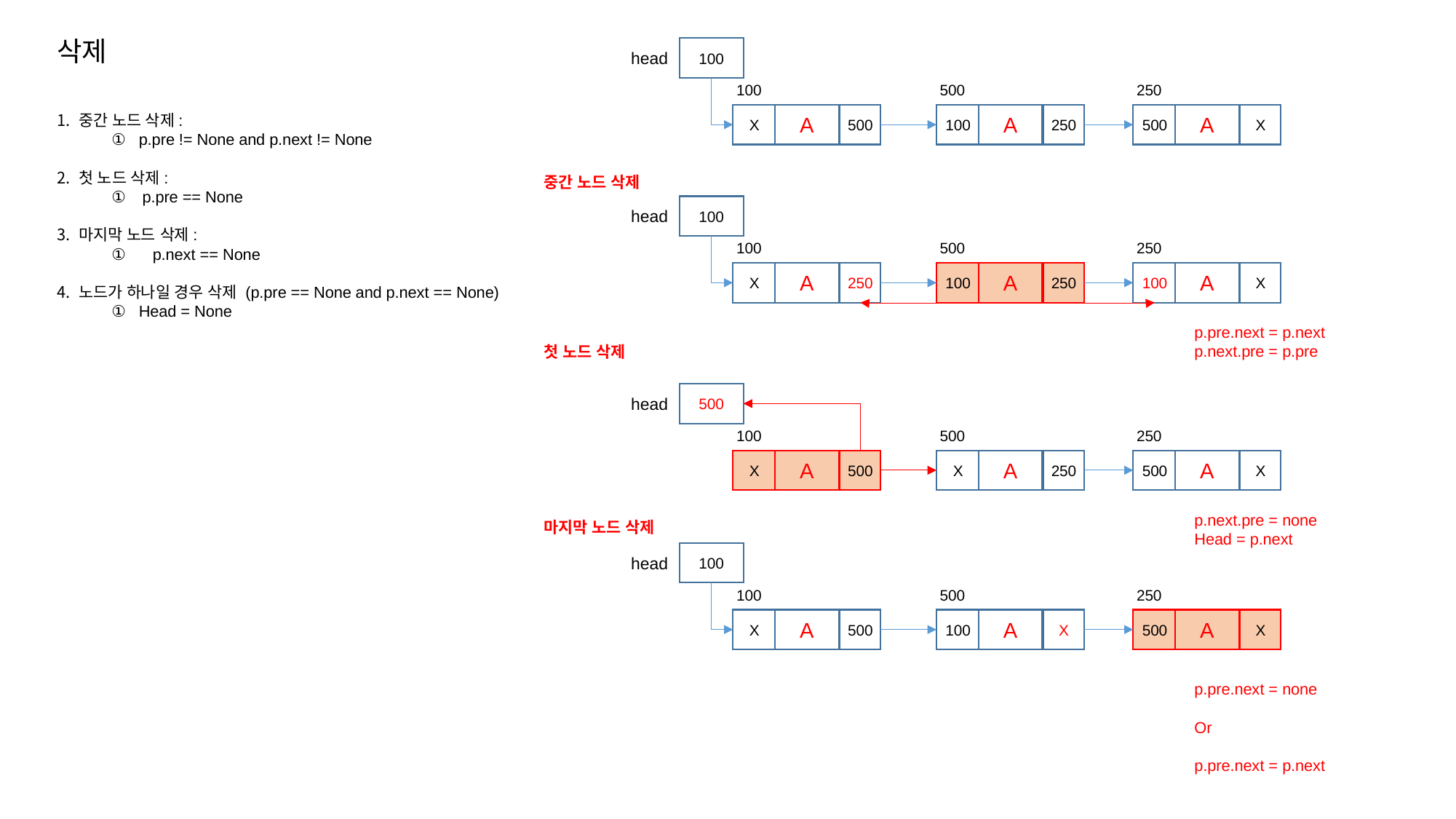

삭제
100
head
100
X
A
500
500
100
A
250
250
500
A
X
중간 노드 삭제:
p.pre != None and p.next != None

첫 노드 삭제:
p.pre == None

마지막 노드 삭제:
p.next == None

노드가 하나일 경우 삭제 (p.pre == None and p.next == None)
Head = None
중간 노드 삭제
100
head
100
X
A
250
500
100
A
250
250
100
A
X
p.pre.next = p.next
p.next.pre = p.pre
첫 노드 삭제
500
head
100
X
A
500
500
X
A
250
250
500
A
X
p.next.pre = none
Head = p.next
마지막 노드 삭제
100
head
100
X
A
500
500
100
A
X
250
500
A
X
p.pre.next = none

Or

p.pre.next = p.next